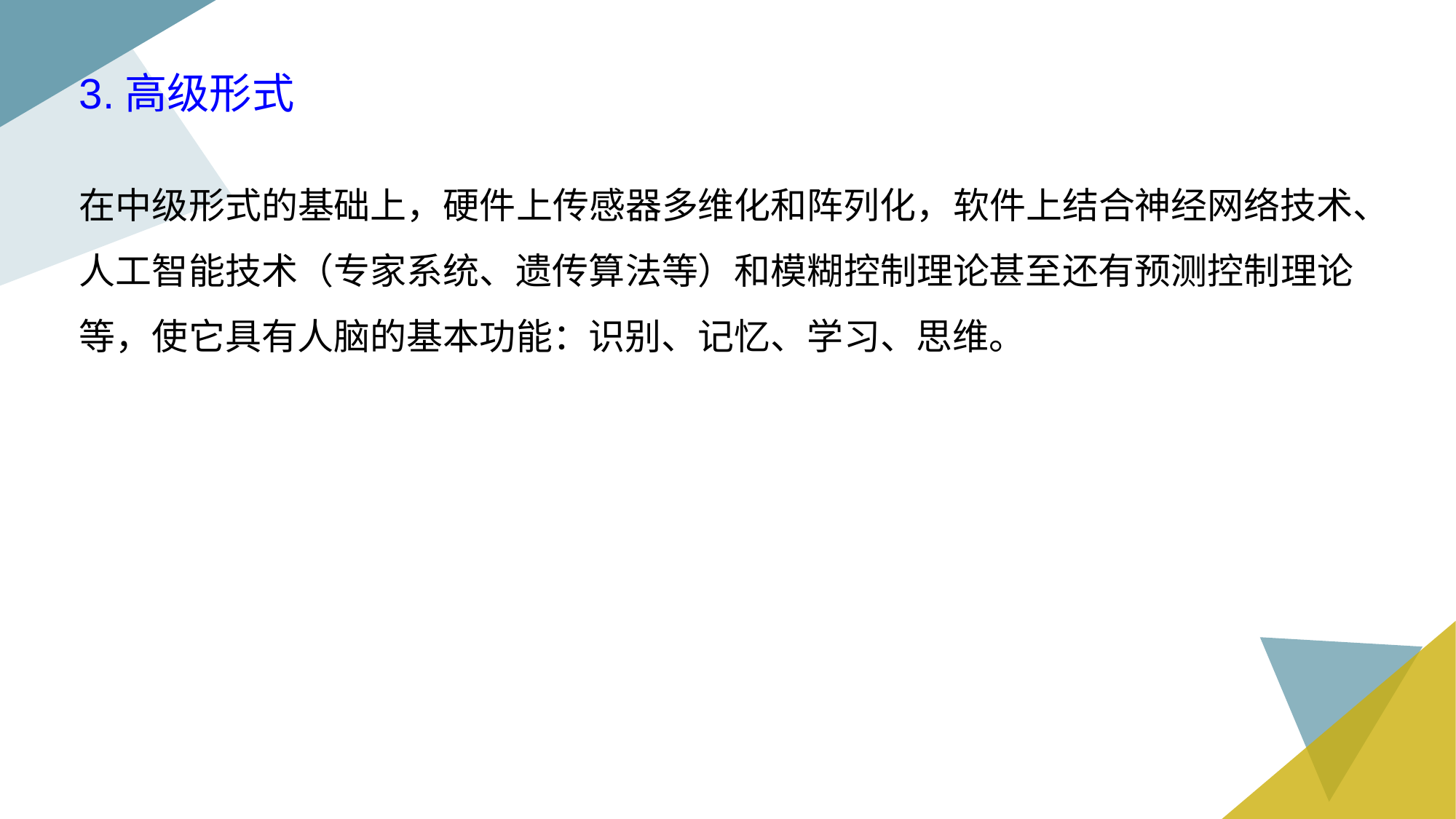

3.高级形式
# 在中级形式的基础上，硬件上传感器多维化和阵列化，软件上结合神经网络技术、人工智能技术（专家系统、遗传算法等）和模糊控制理论甚至还有预测控制理论等，使它具有人脑的基本功能：识别、记忆、学习、思维。